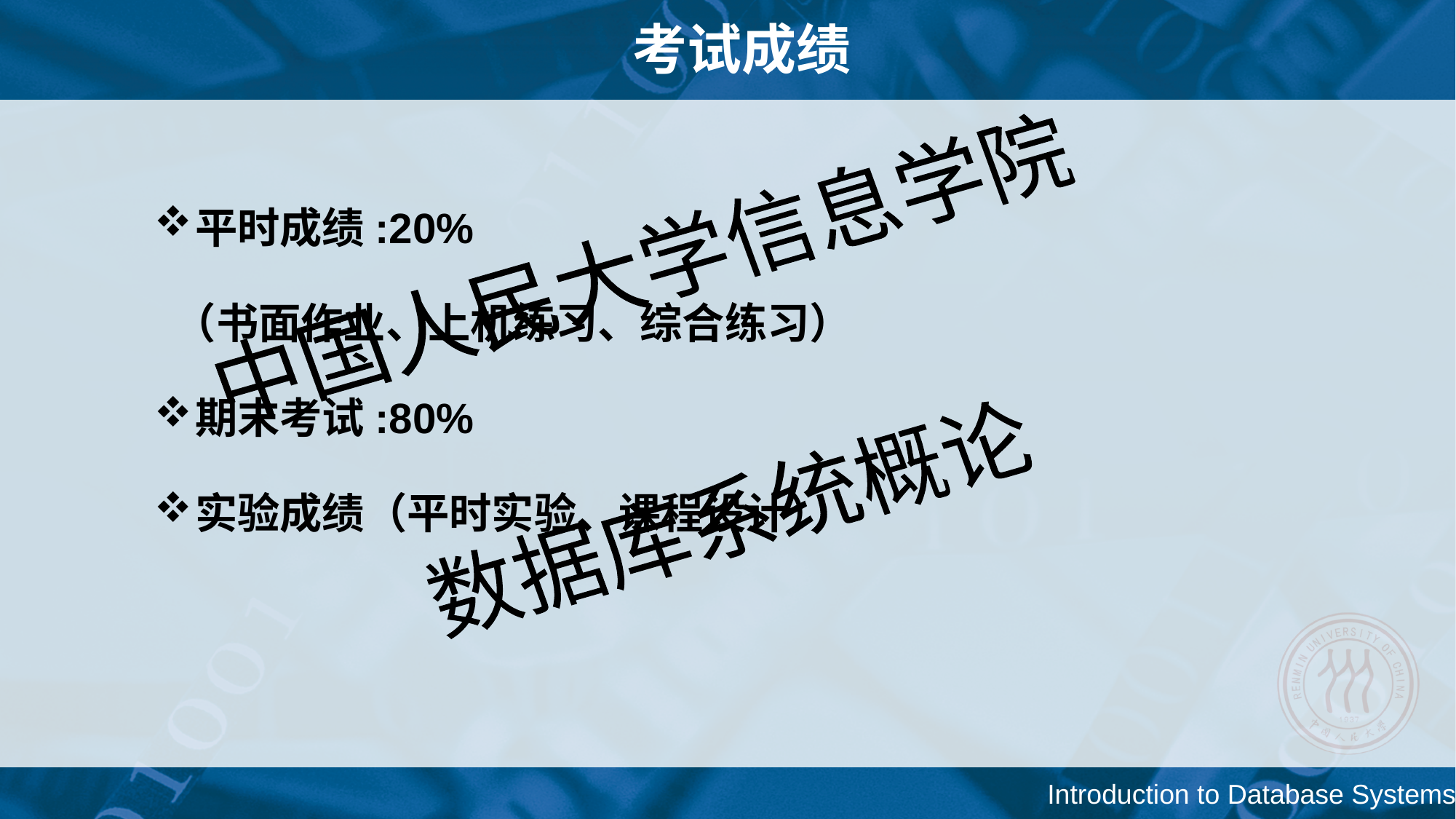

# 考试成绩
平时成绩:20%
 （书面作业、上机练习、综合练习）
期末考试:80%
实验成绩（平时实验、课程设计）